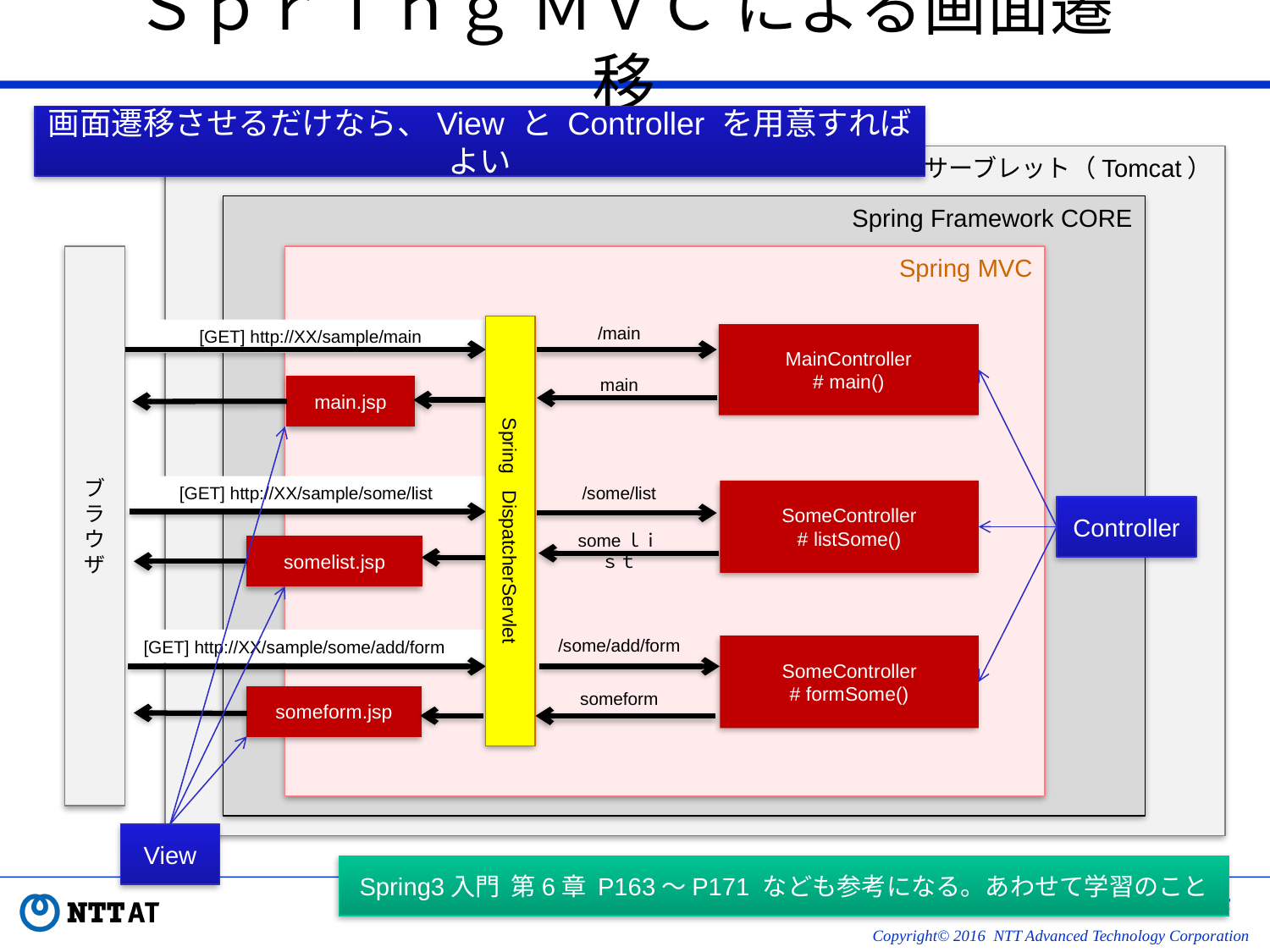

# Ｓｐｒｉｎｇ ＭＶＣ による画面遷移
画面遷移させるだけなら、View と Controller を用意すればよい
サーブレット（Tomcat）
Spring Framework CORE
ブラウザ
Spring MVC
Spring   DispatcherServlet
/main
[GET] http://XX/sample/main
MainController
# main()
main
main.jsp
/some/list
[GET] http://XX/sample/some/list
SomeController
# listSome()
Controller
someｌｉｓｔ
somelist.jsp
/some/add/form
[GET] http://XX/sample/some/add/form
SomeController
# formSome()
someform
someform.jsp
View
Spring3入門  第6章 P163～P171 なども参考になる。あわせて学習のこと
16